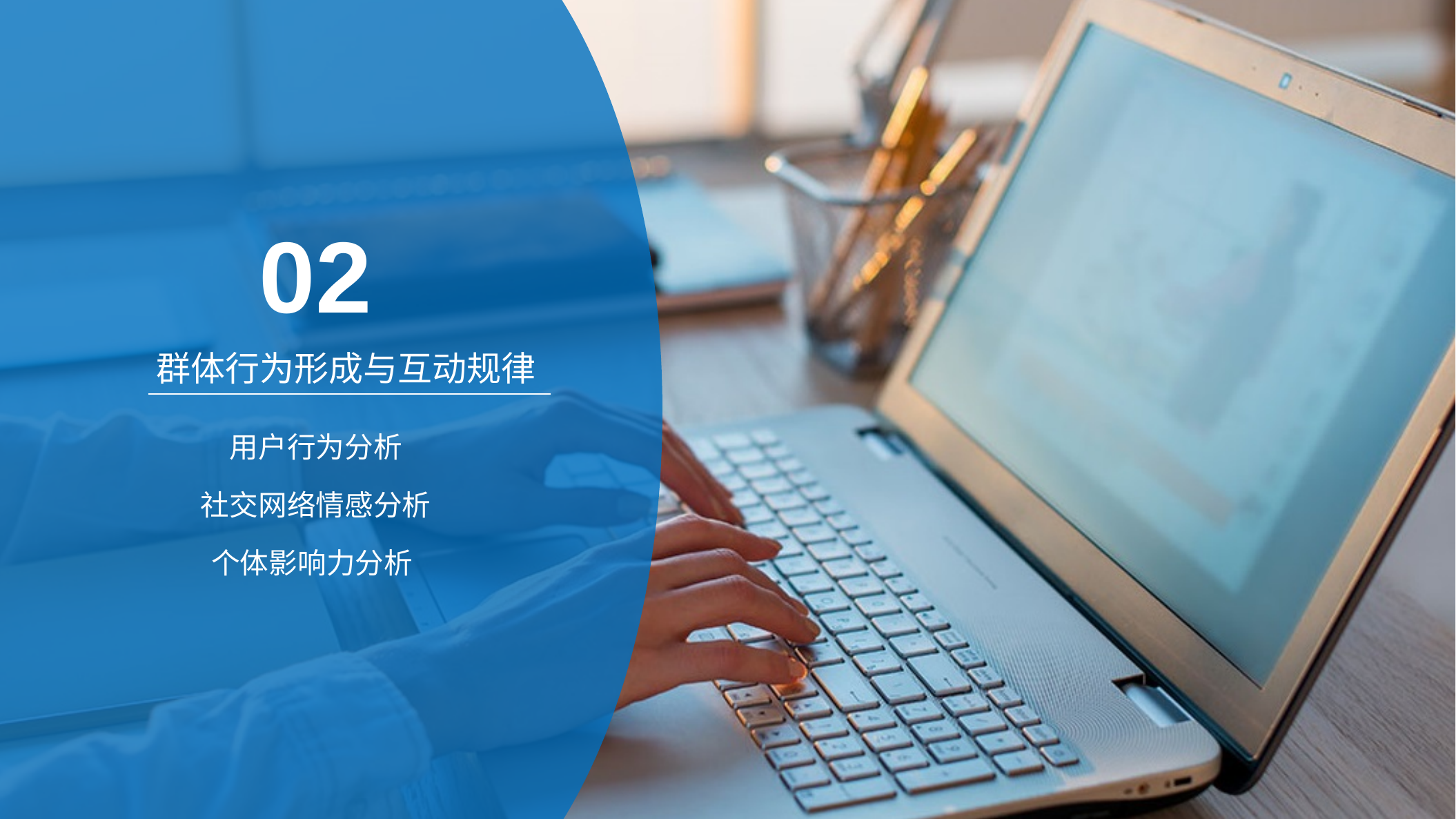

02
群体行为形成与互动规律
用户行为分析
社交网络情感分析
个体影响力分析